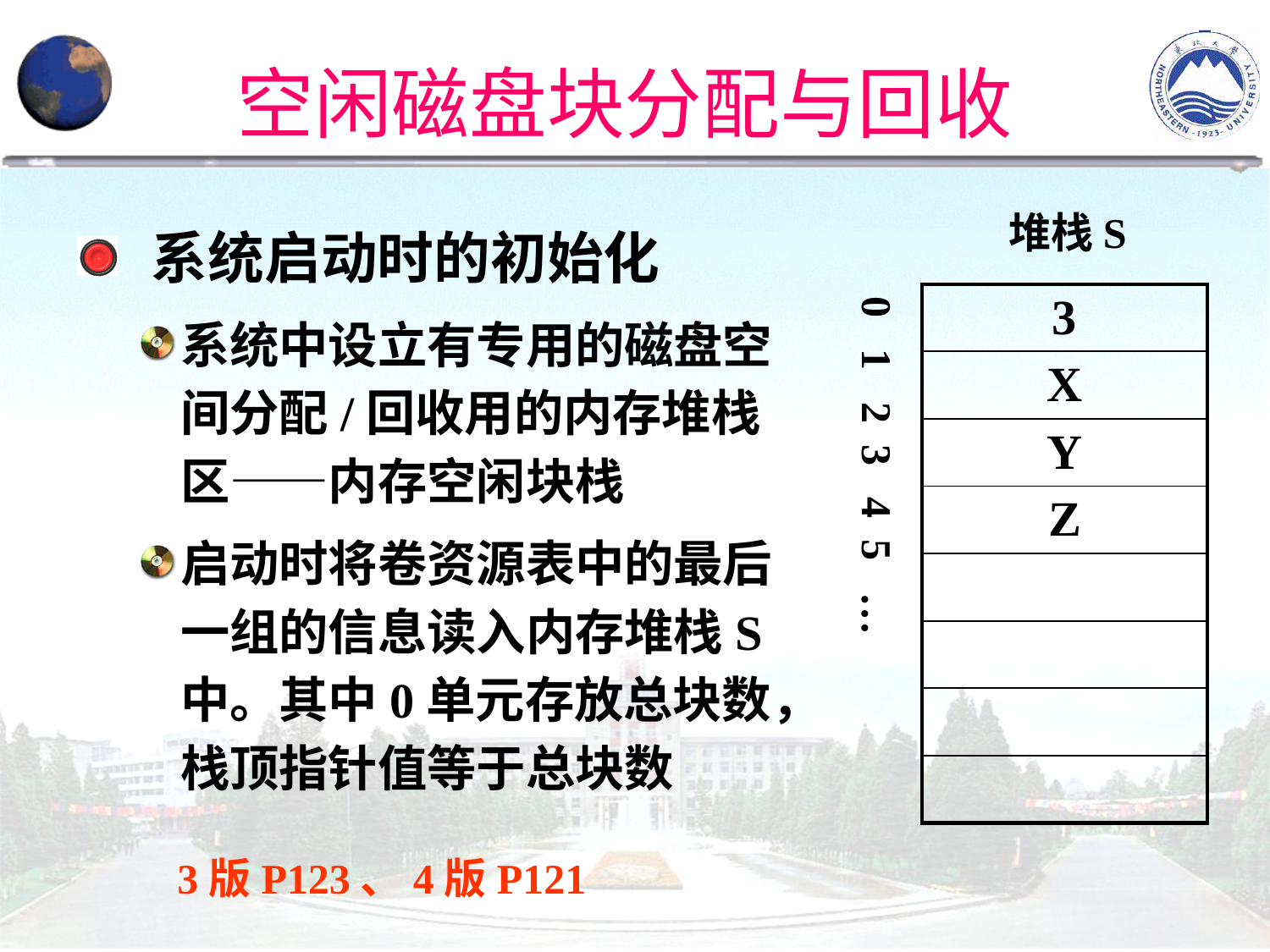

# 空闲磁盘块分配与回收
堆栈S
 系统启动时的初始化
系统中设立有专用的磁盘空间分配/回收用的内存堆栈区——内存空闲块栈
启动时将卷资源表中的最后一组的信息读入内存堆栈S中。其中0单元存放总块数，栈顶指针值等于总块数
0   1   2  3   4  5   …
| 3 |
| --- |
| X |
| Y |
| Z |
|  |
|  |
|  |
|  |
3版P123、4版P121